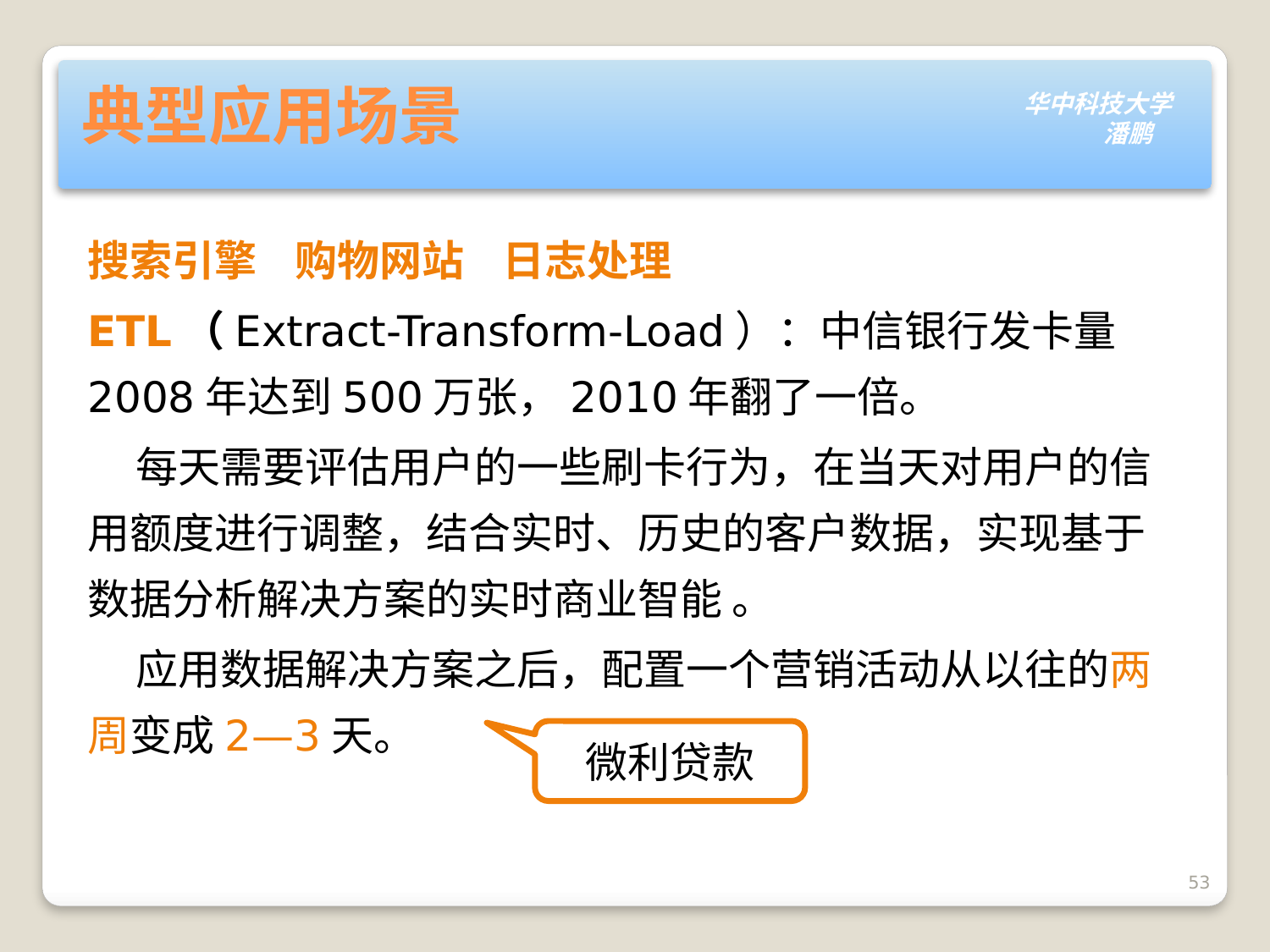

# 典型应用场景
搜索引擎    购物网站    日志处理
ETL（Extract-Transform-Load）：中信银行发卡量2008年达到500万张，2010年翻了一倍。
    每天需要评估用户的一些刷卡行为，在当天对用户的信用额度进行调整，结合实时、历史的客户数据，实现基于数据分析解决方案的实时商业智能 。
    应用数据解决方案之后，配置一个营销活动从以往的两周变成2—3天。
微利贷款
53